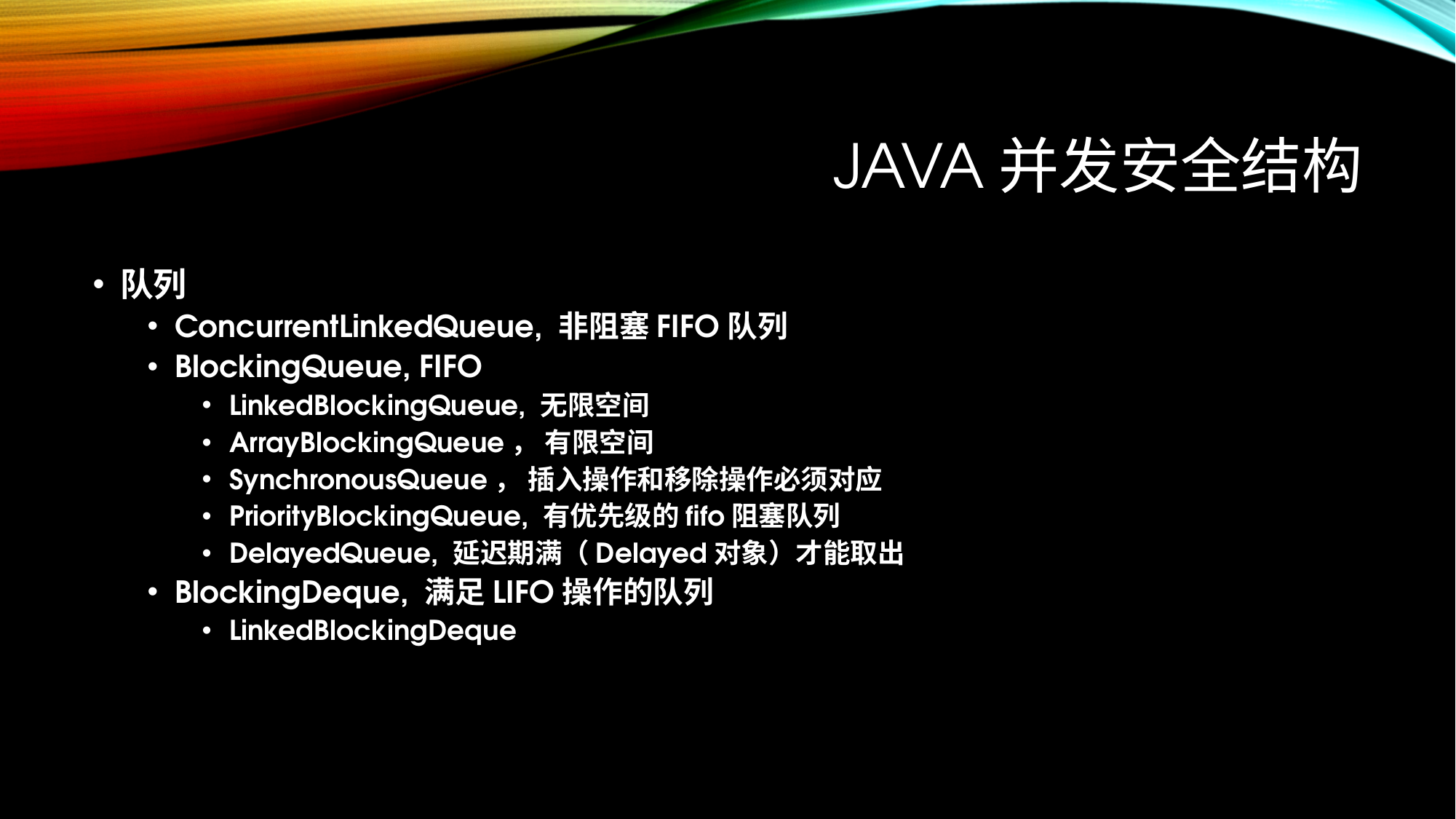

# java并发安全结构
队列
ConcurrentLinkedQueue, 非阻塞FIFO队列
BlockingQueue, FIFO
LinkedBlockingQueue, 无限空间
ArrayBlockingQueue， 有限空间
SynchronousQueue， 插入操作和移除操作必须对应
PriorityBlockingQueue, 有优先级的fifo阻塞队列
DelayedQueue, 延迟期满（Delayed对象）才能取出
BlockingDeque, 满足LIFO操作的队列
LinkedBlockingDeque